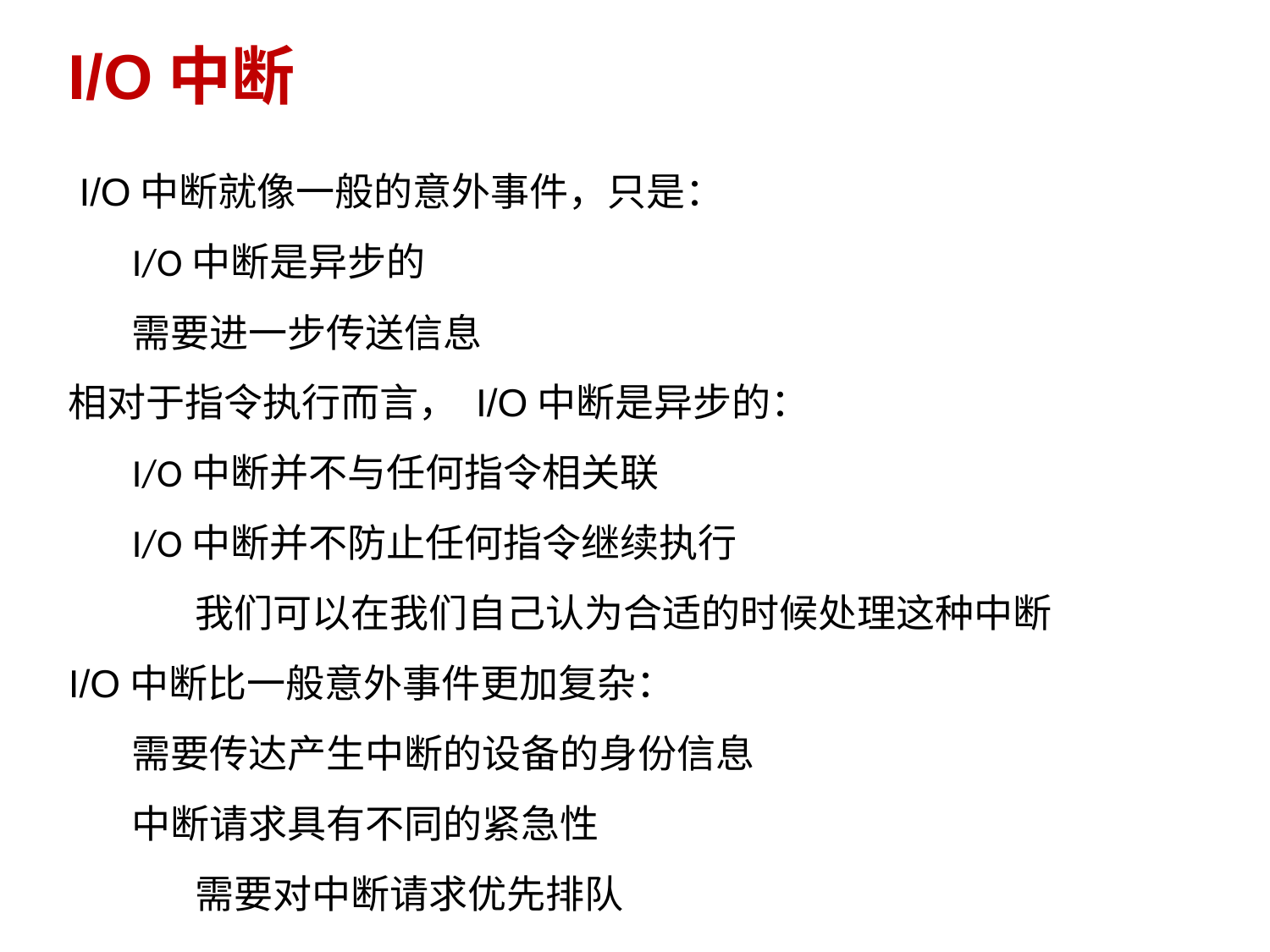

# I/O中断
 I/O中断就像一般的意外事件，只是：
I/O中断是异步的
需要进一步传送信息
相对于指令执行而言， I/O中断是异步的：
I/O中断并不与任何指令相关联
I/O中断并不防止任何指令继续执行
我们可以在我们自己认为合适的时候处理这种中断
I/O中断比一般意外事件更加复杂：
需要传达产生中断的设备的身份信息
中断请求具有不同的紧急性
需要对中断请求优先排队